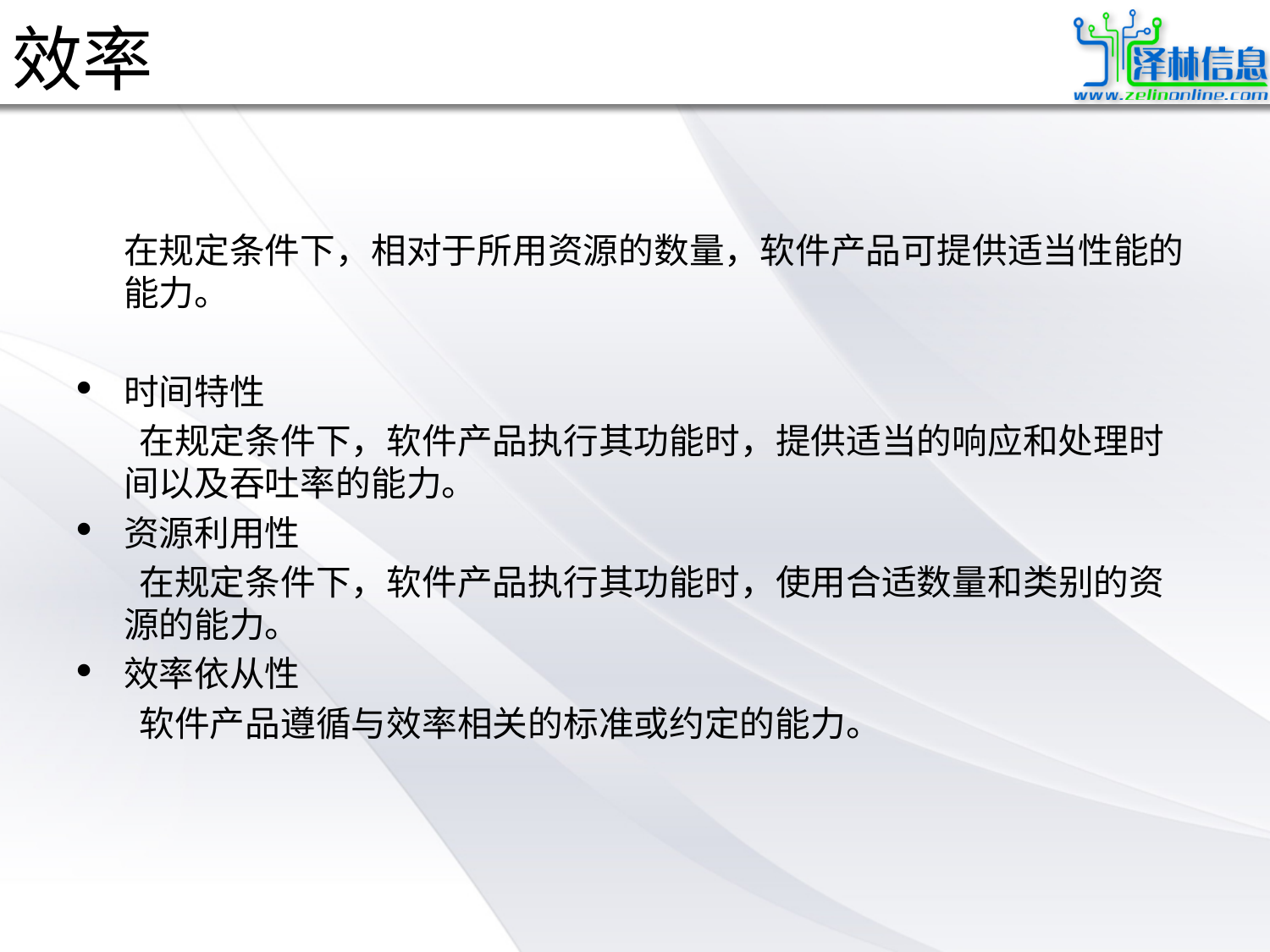

# 效率
	在规定条件下，相对于所用资源的数量，软件产品可提供适当性能的能力。

时间特性
       在规定条件下，软件产品执行其功能时，提供适当的响应和处理时间以及吞吐率的能力。
资源利用性
       在规定条件下，软件产品执行其功能时，使用合适数量和类别的资源的能力。
效率依从性
       软件产品遵循与效率相关的标准或约定的能力。